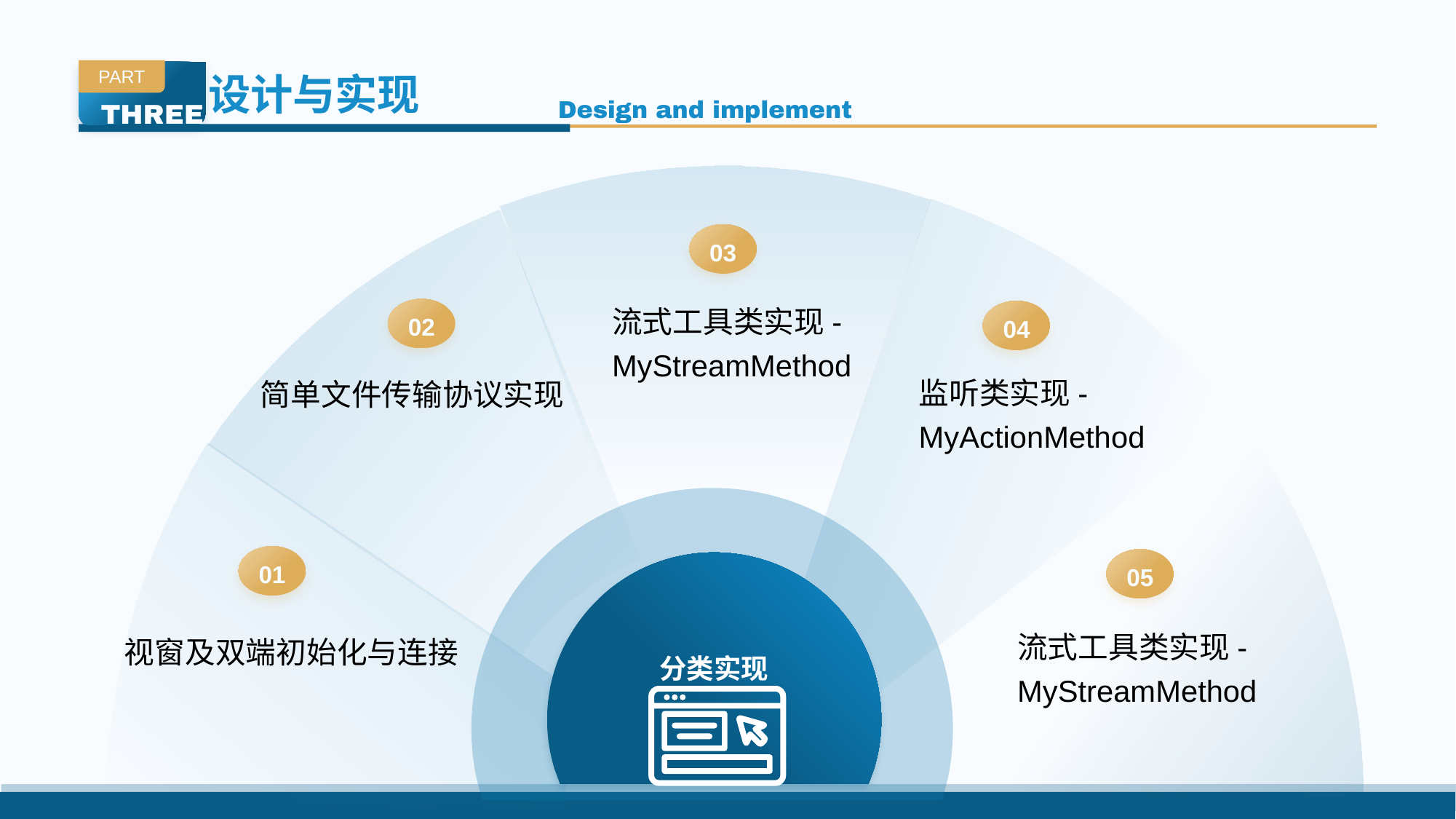

# 设计与实现
Design and implement

THREE

03
流式工具类实现-MyStreamMethod

04
监听类实现-MyActionMethod

02
简单文件传输协议实现

01
视窗及双端初始化与连接

05
流式工具类实现-MyStreamMethod
分类实现